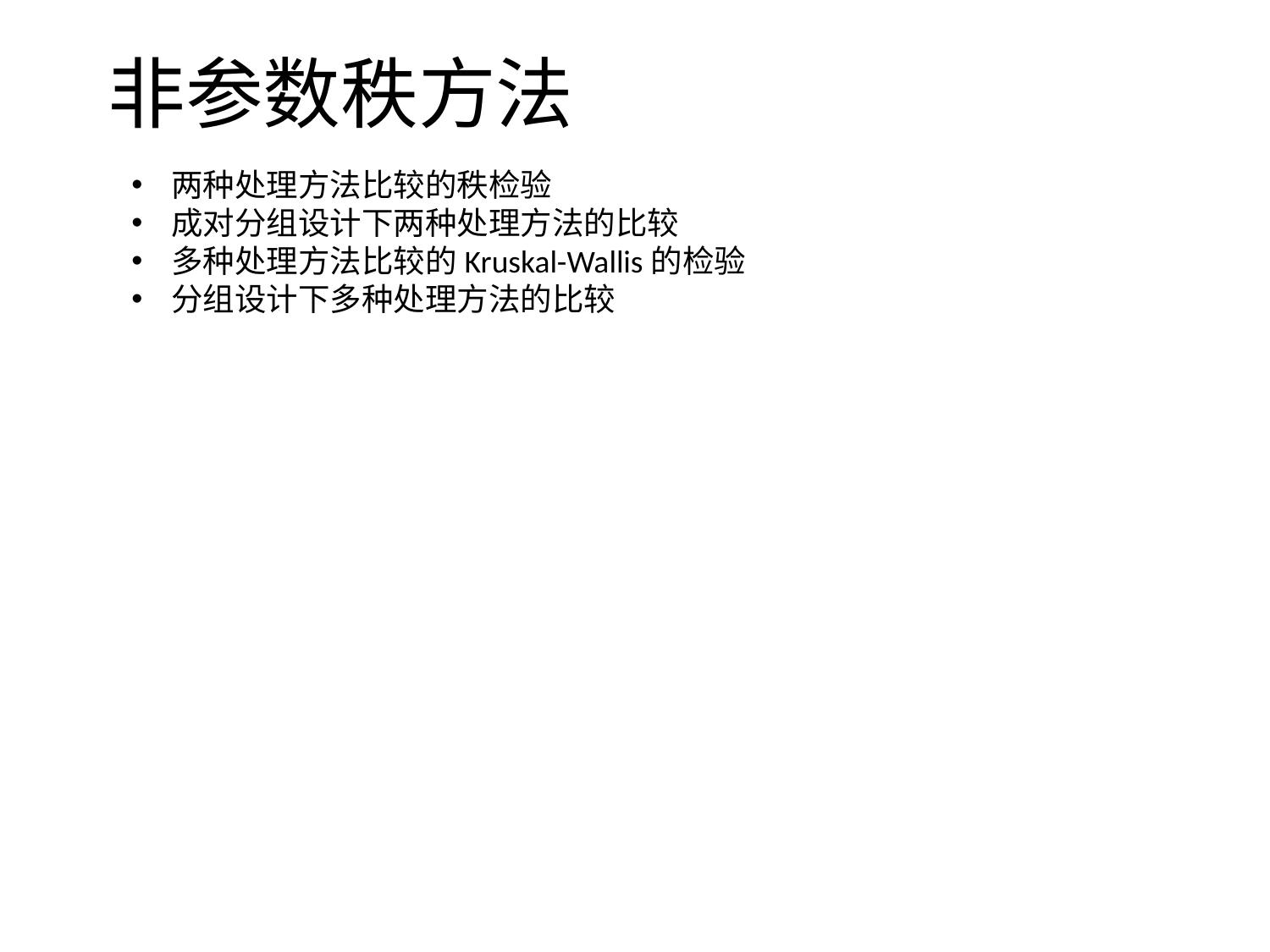

# 非参数秩方法
两种处理方法比较的秩检验
成对分组设计下两种处理方法的比较
多种处理方法比较的Kruskal-Wallis的检验
分组设计下多种处理方法的比较